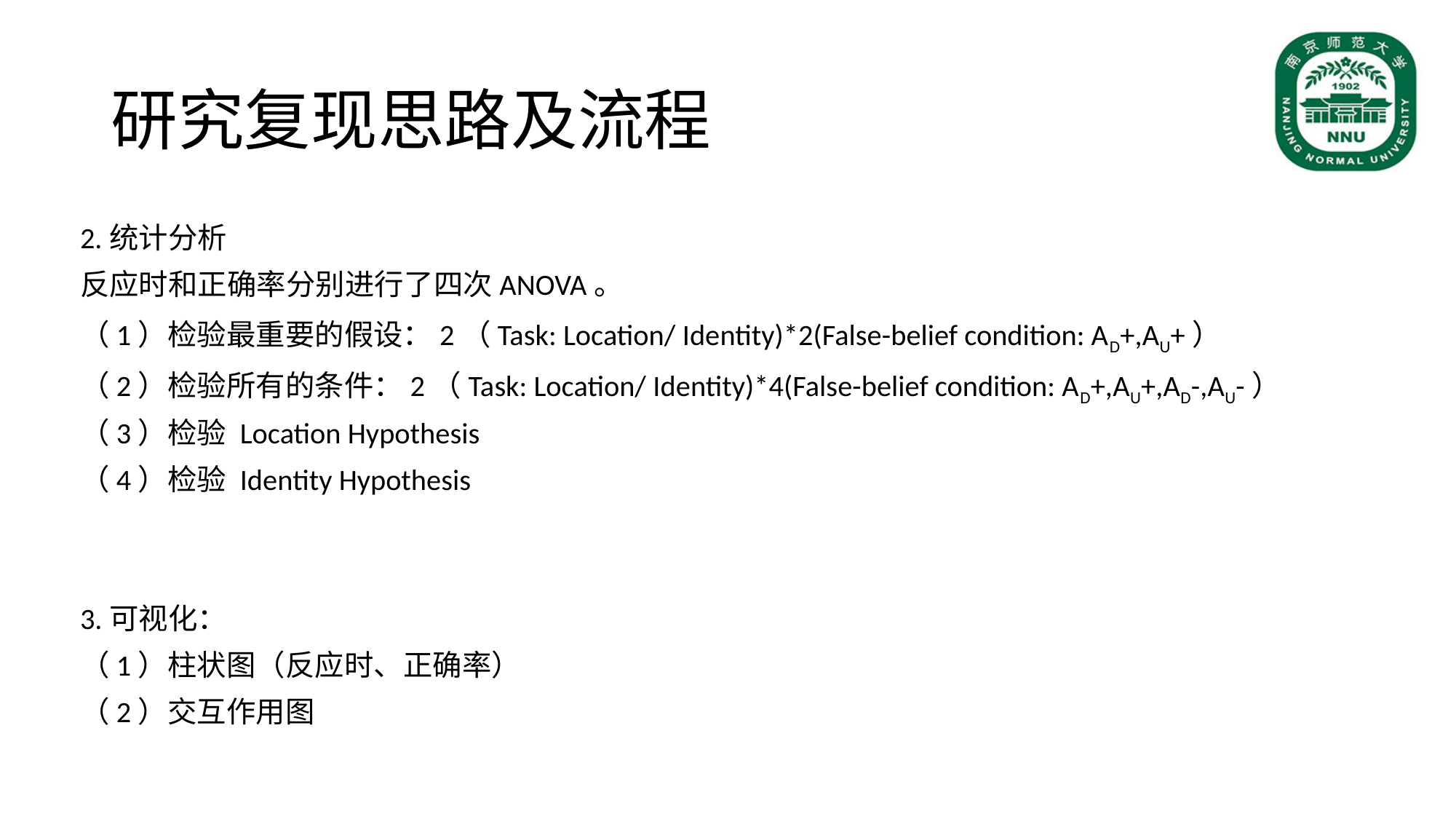

# 研究复现思路及流程
2.统计分析
反应时和正确率分别进行了四次ANOVA。
（1）检验最重要的假设：2（Task: Location/ Identity)*2(False-belief condition: AD+,AU+）
（2）检验所有的条件：2（Task: Location/ Identity)*4(False-belief condition: AD+,AU+,AD-,AU-）
（3）检验 Location Hypothesis
（4）检验 Identity Hypothesis

3.可视化：
（1）柱状图（反应时、正确率）
（2）交互作用图